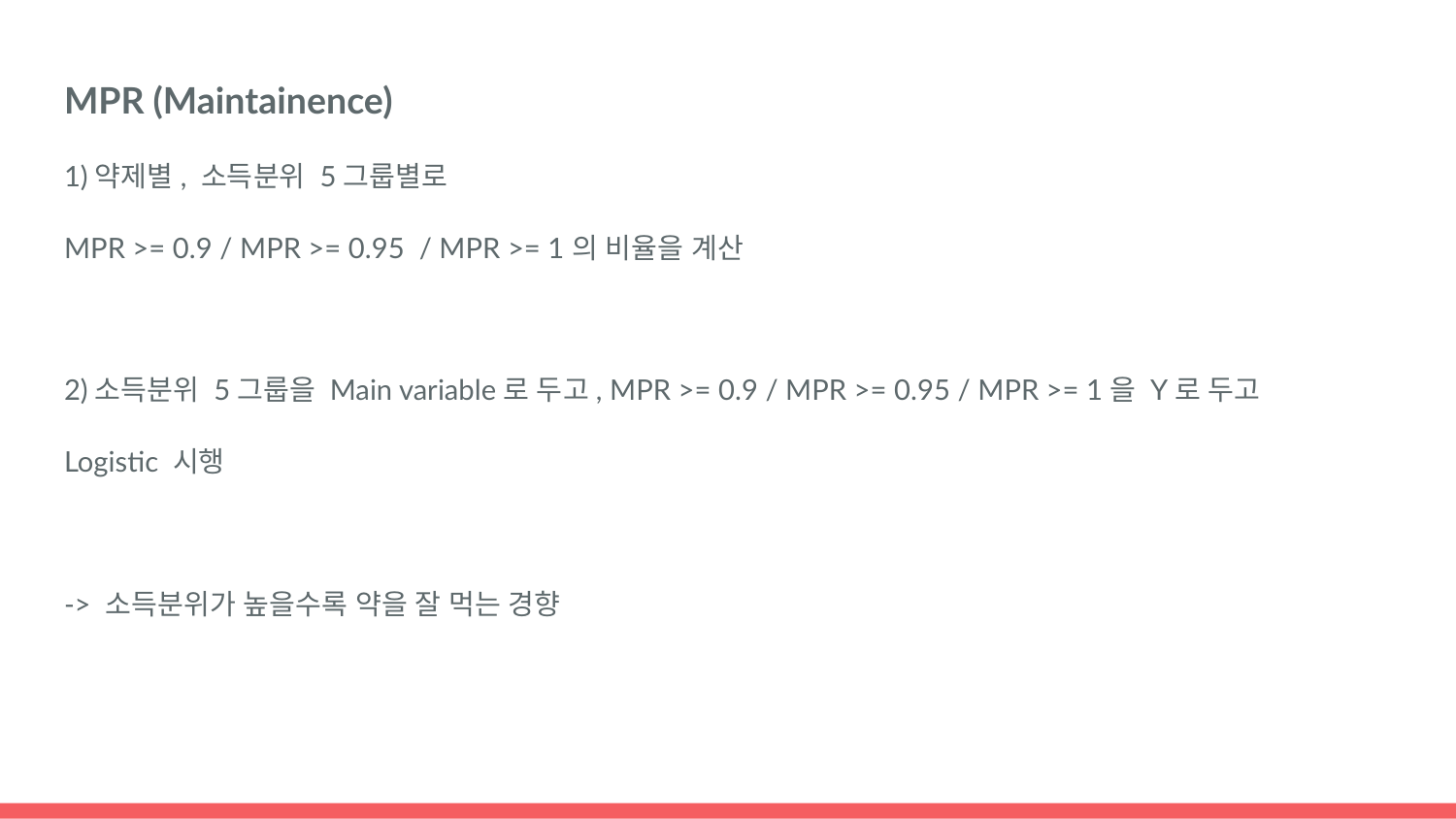

MPR (Maintainence)
1)약제별, 소득분위 5그룹별로
MPR >= 0.9 / MPR >= 0.95  / MPR >= 1의 비율을 계산

2)소득분위 5그룹을 Main variable로 두고, MPR >= 0.9 / MPR >= 0.95 / MPR >= 1을 Y로 두고
Logistic 시행

-> 소득분위가 높을수록 약을 잘 먹는 경향